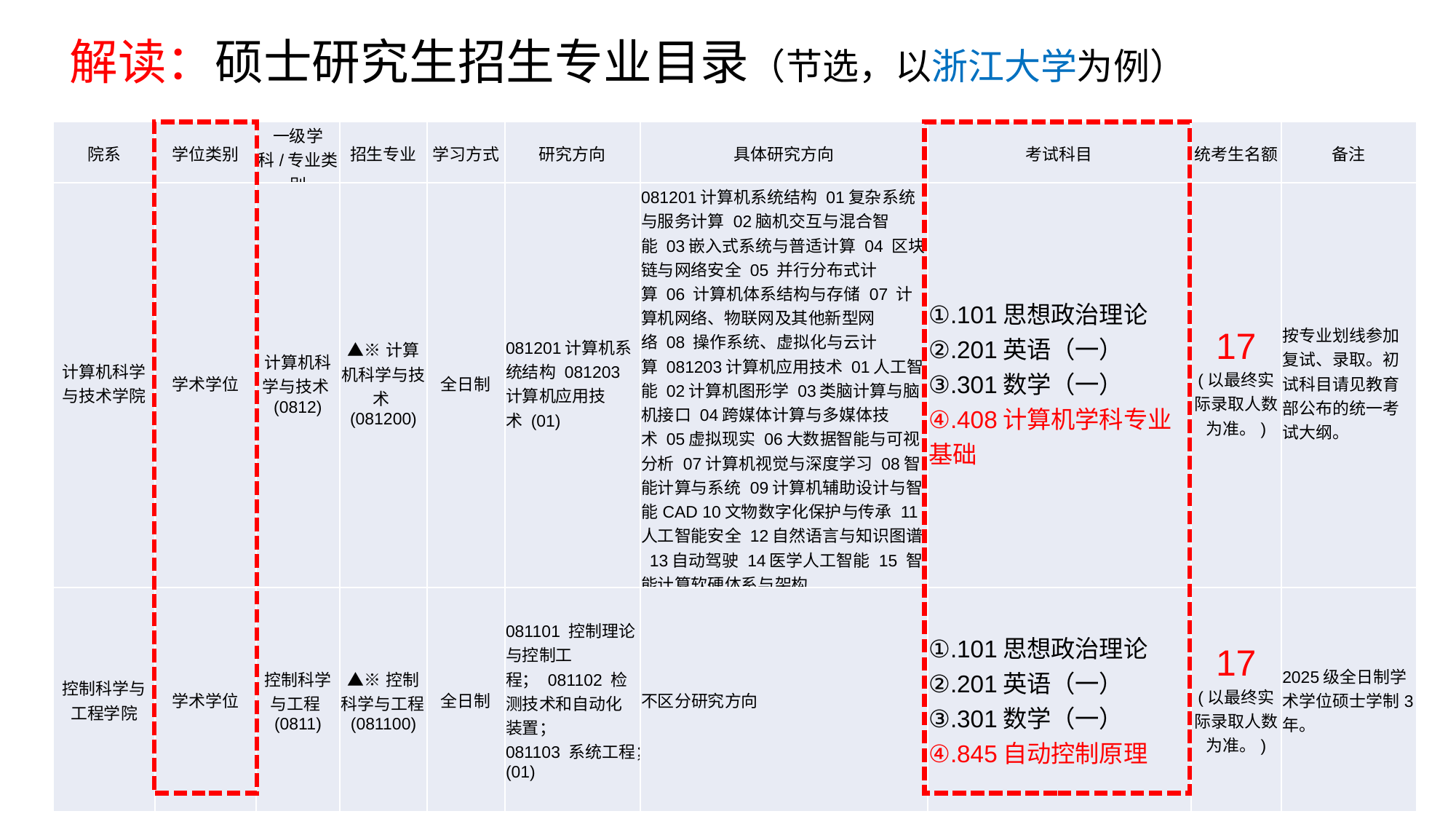

解读：硕士研究生招生专业目录（节选，以浙江大学为例）
| 院系 | 学位类别 | 一级学科/专业类别 | 招生专业 | 学习方式 | 研究方向 | 具体研究方向 | 考试科目 | 统考生名额 | 备注 |
| --- | --- | --- | --- | --- | --- | --- | --- | --- | --- |
| 计算机科学与技术学院 | 学术学位 | 计算机科学与技术(0812) | ▲※计算机科学与技术(081200) | 全日制 | 081201计算机系统结构 081203计算机应用技术 (01) | 081201计算机系统结构 01复杂系统与服务计算 02脑机交互与混合智能 03嵌入式系统与普适计算 04 区块链与网络安全 05 并行分布式计算 06 计算机体系结构与存储 07 计算机网络、物联网及其他新型网络 08 操作系统、虚拟化与云计算 081203计算机应用技术 01人工智能 02计算机图形学 03类脑计算与脑机接口 04跨媒体计算与多媒体技术 05虚拟现实 06大数据智能与可视分析 07计算机视觉与深度学习 08智能计算与系统 09计算机辅助设计与智能CAD 10文物数字化保护与传承 11人工智能安全 12自然语言与知识图谱 13自动驾驶 14医学人工智能 15 智能计算软硬体系与架构 | ①.101思想政治理论 ②.201英语（一） ③.301数学（一） ④.408计算机学科专业基础 | 17 (以最终实际录取人数为准。) | 按专业划线参加复试、录取。初试科目请见教育部公布的统一考试大纲。 |
| 控制科学与工程学院 | 学术学位 | 控制科学与工程(0811) | ▲※控制科学与工程(081100) | 全日制 | 081101 控制理论与控制工程； 081102 检测技术和自动化装置；081103 系统工程；(01) | 不区分研究方向 | ①.101思想政治理论 ②.201英语（一） ③.301数学（一） ④.845自动控制原理 | 17 (以最终实际录取人数为准。) | 2025级全日制学术学位硕士学制3年。 |